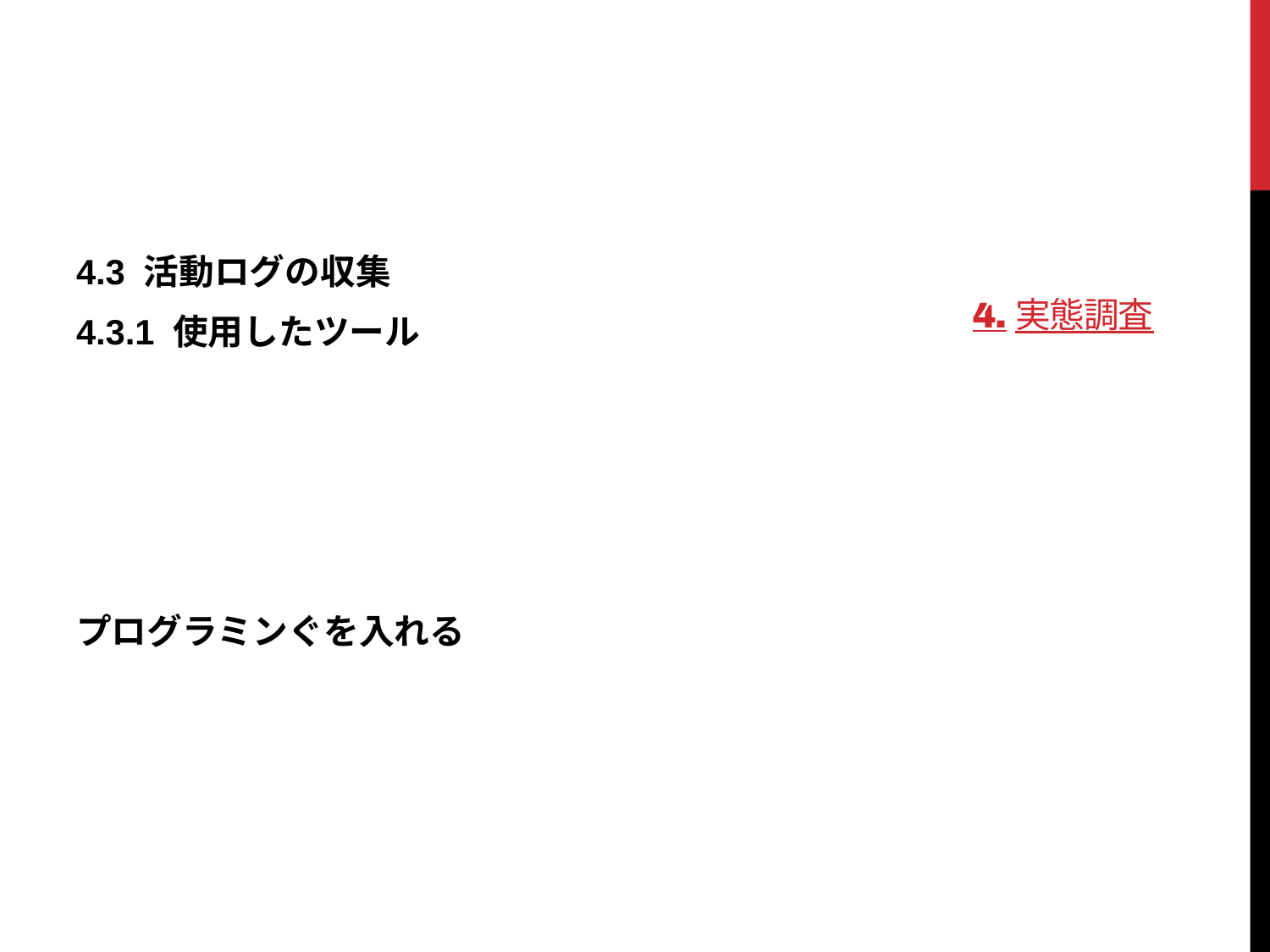

#
4.3 活動ログの収集
4.3.1 使用したツール

プログラミンぐを入れる

4.実態調査